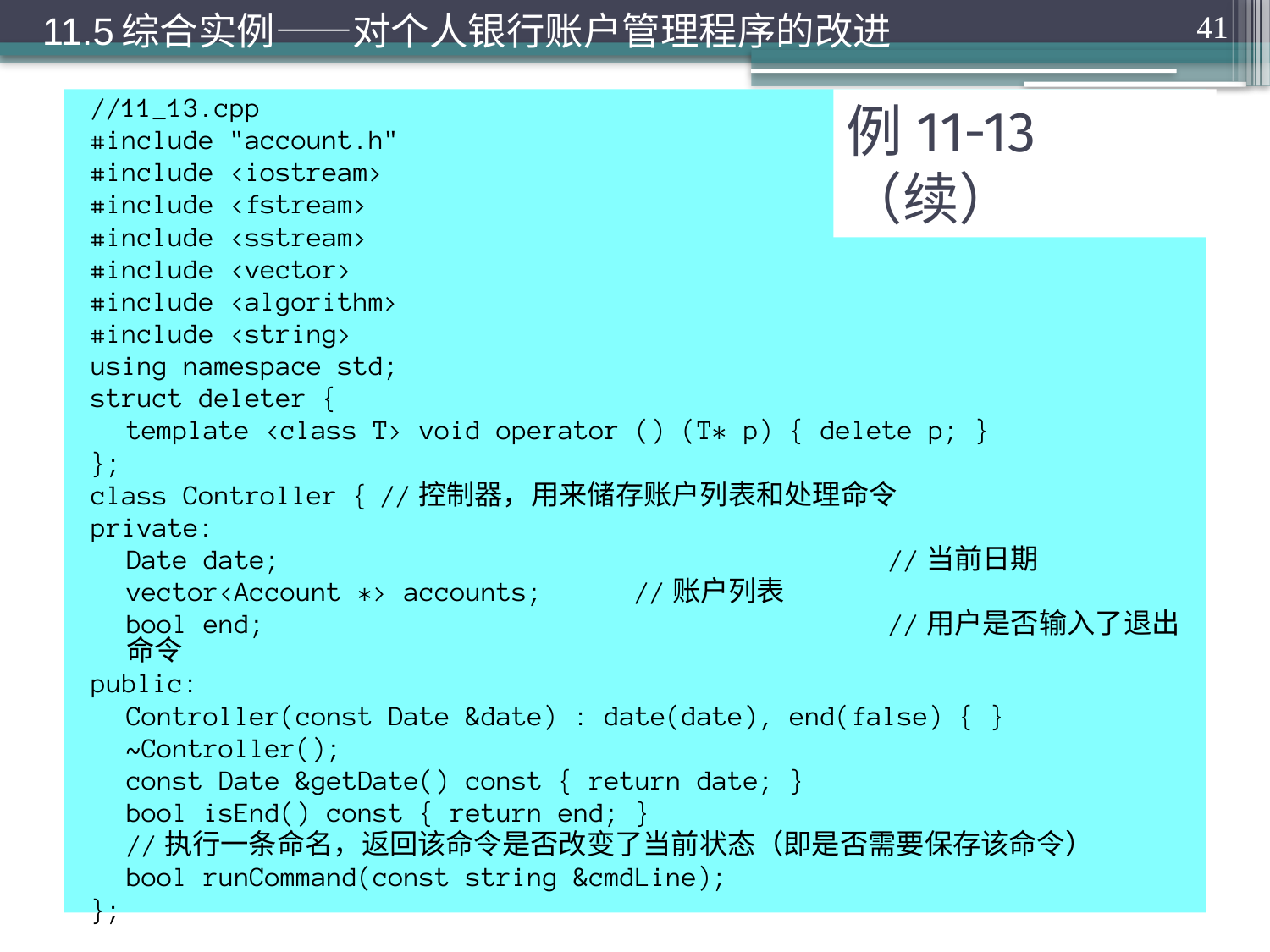

11.5综合实例——对个人银行账户管理程序的改进
41
//11_13.cpp
#include "account.h"
#include <iostream>
#include <fstream>
#include <sstream>
#include <vector>
#include <algorithm>
#include <string>
using namespace std;
struct deleter {
	template <class T> void operator () (T* p) { delete p; }
};
class Controller {	//控制器，用来储存账户列表和处理命令
private:
	Date date;					//当前日期
	vector<Account *> accounts;	//账户列表
	bool end;					//用户是否输入了退出命令
public:
	Controller(const Date &date) : date(date), end(false) { }
	~Controller();
	const Date &getDate() const { return date; }
	bool isEnd() const { return end; }
	//执行一条命名，返回该命令是否改变了当前状态（即是否需要保存该命令）
	bool runCommand(const string &cmdLine);
};
# 例11-13（续）